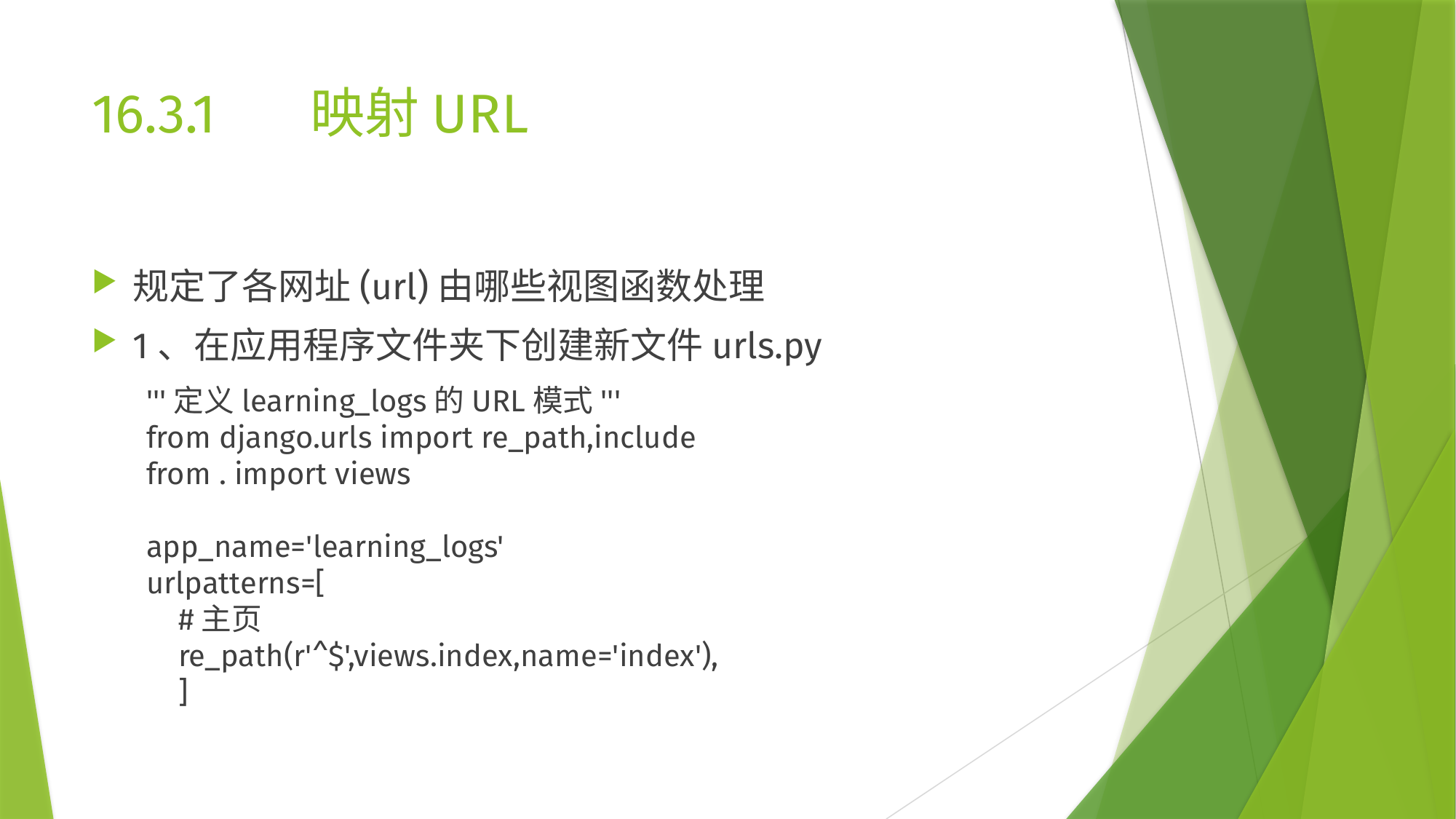

# 16.3.1	映射URL
规定了各网址(url)由哪些视图函数处理
1、在应用程序文件夹下创建新文件urls.py
'''定义learning_logs的URL模式'''
from django.urls import re_path,include
from . import views

app_name='learning_logs'
urlpatterns=[
    #主页
    re_path(r'^$',views.index,name='index'),
    ]